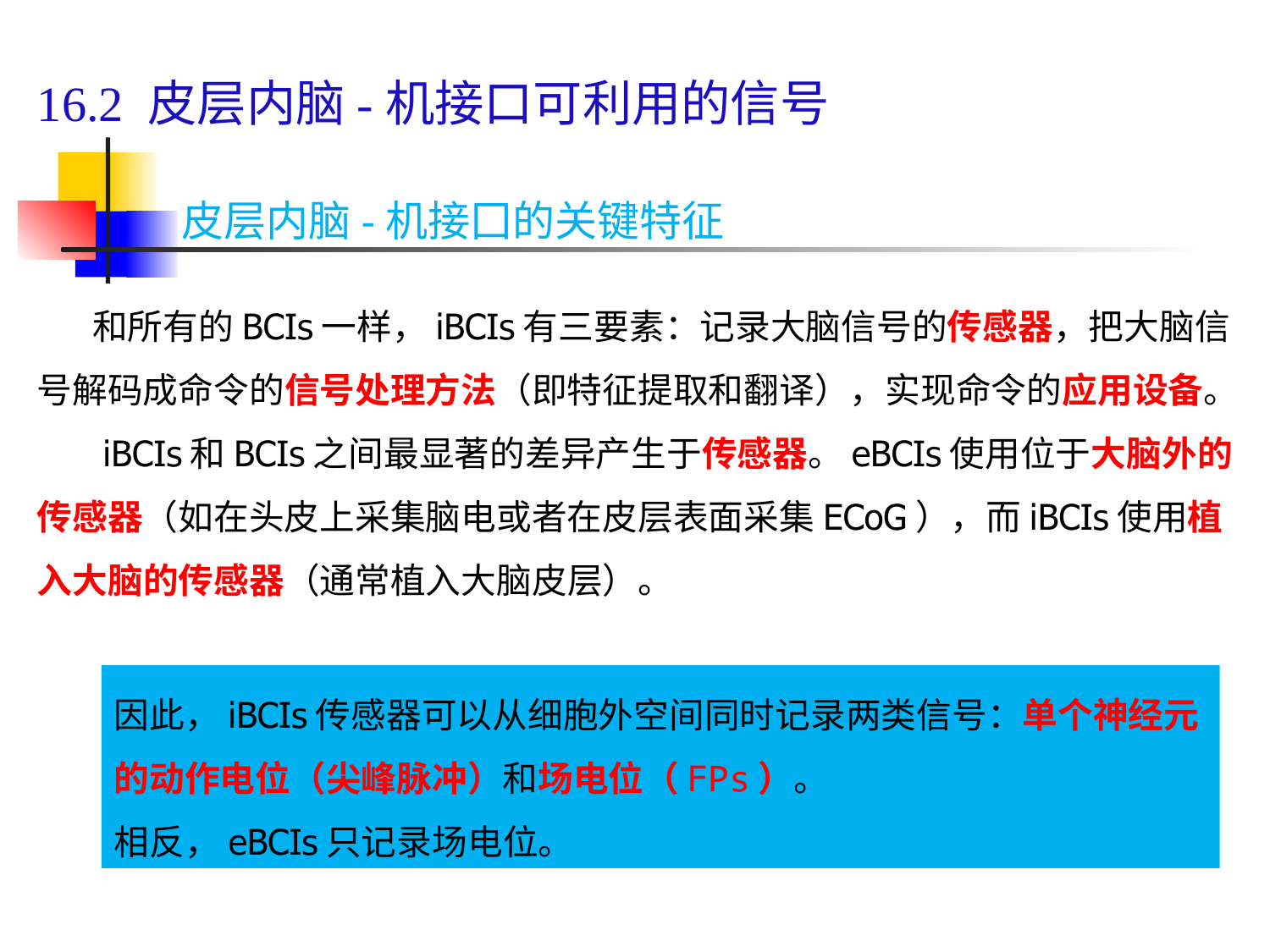

# 16.2 皮层内脑-机接口可利用的信号
皮层内脑-机接囗的关键特征
      和所有的BCIs一样，iBCIs有三要素：记录大脑信号的传感器，把大脑信号解码成命令的信号处理方法（即特征提取和翻译），实现命令的应用设备。
      iBCIs和BCIs之间最显著的差异产生于传感器。eBCIs使用位于大脑外的传感器（如在头皮上采集脑电或者在皮层表面采集ECoG），而iBCIs使用植入大脑的传感器（通常植入大脑皮层）。
因此，iBCIs传感器可以从细胞外空间同时记录两类信号：单个神经元的动作电位（尖峰脉冲）和场电位（FPs）。
相反，eBCIs只记录场电位。